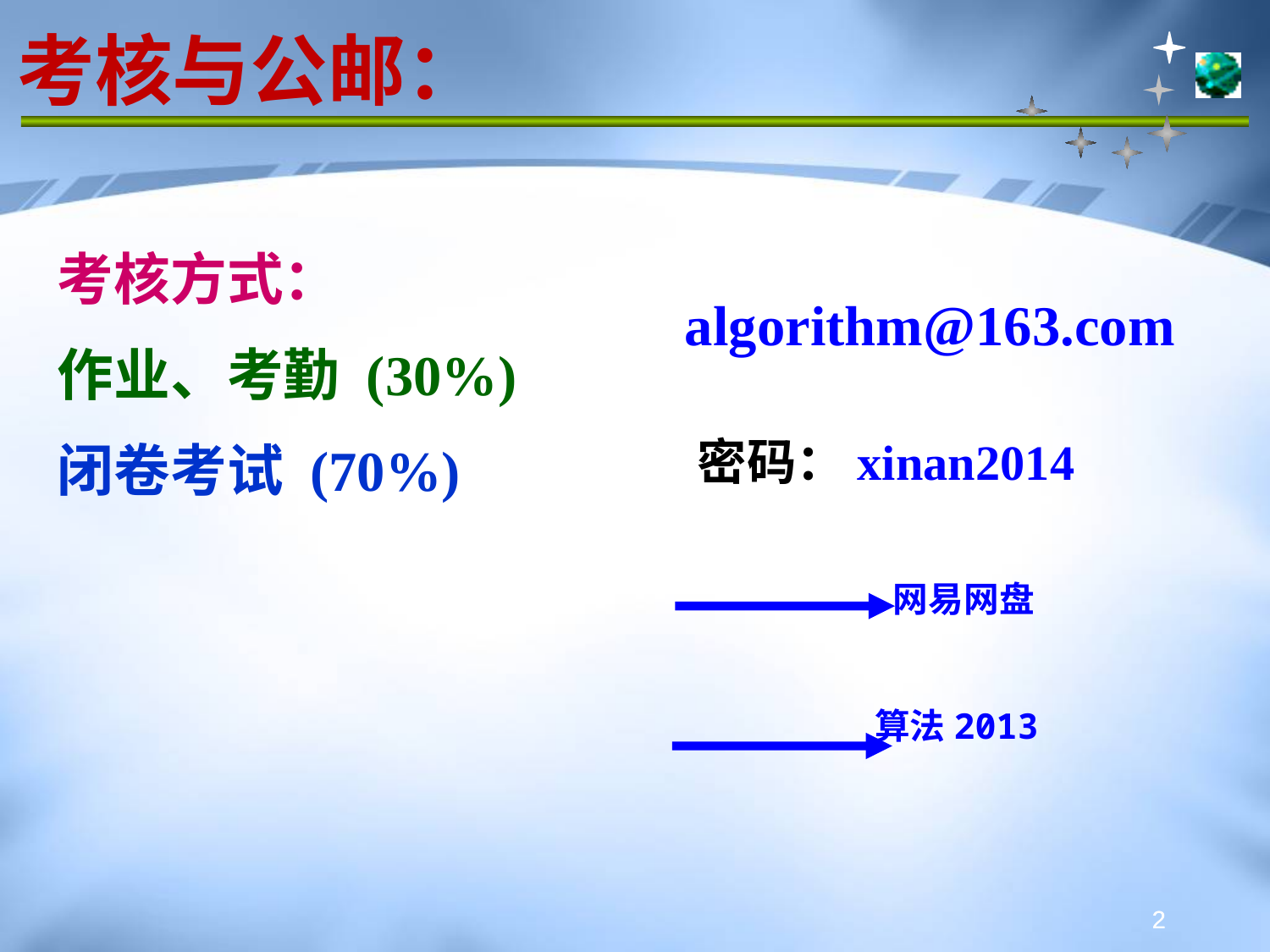

# 考核与公邮：
考核方式：
作业、考勤 (30%)
闭卷考试 (70%)

algorithm@163.com
密码：xinan2014
网易网盘

算法2013

2
2